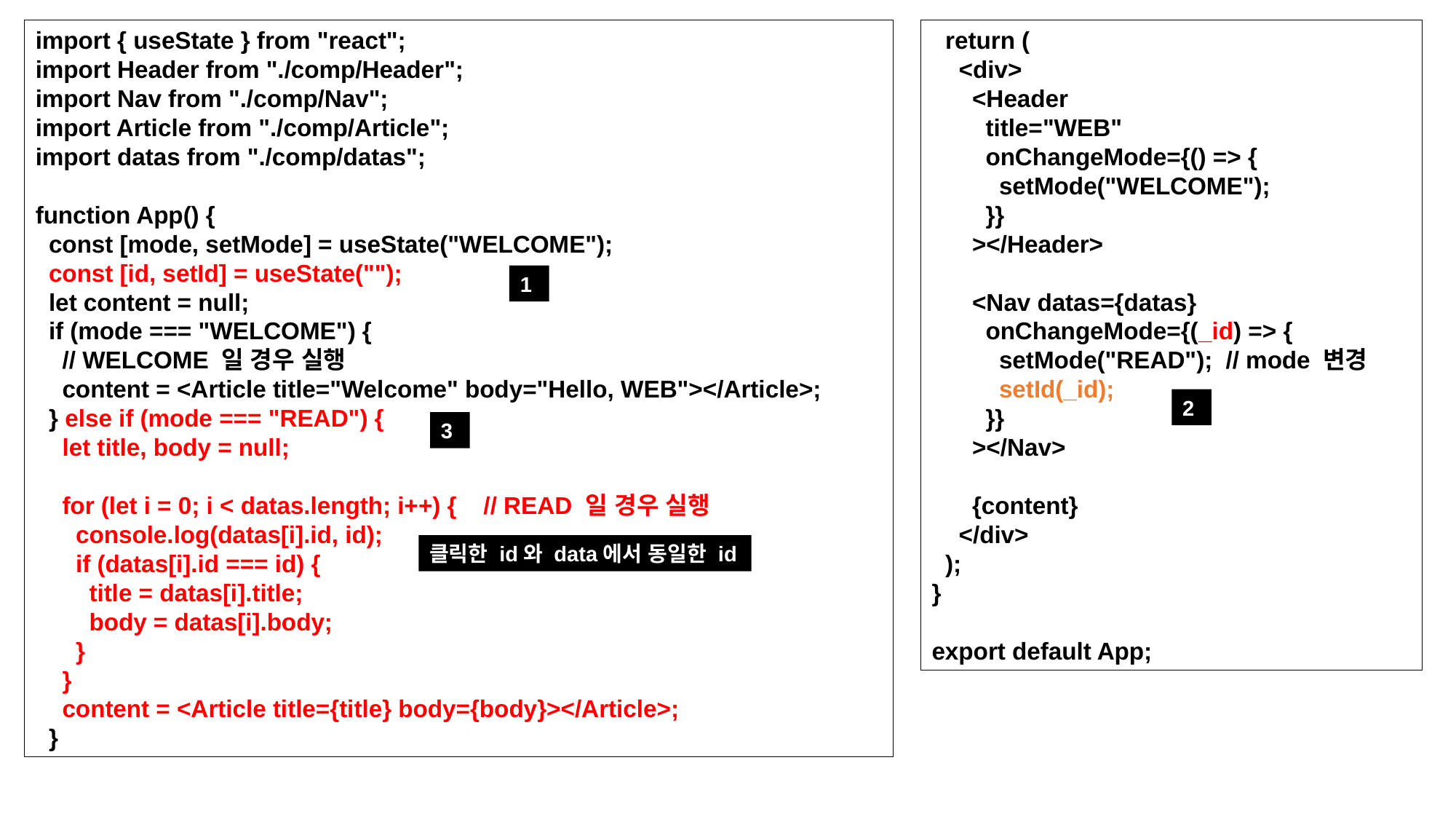

return (
    <div>
      <Header
        title="WEB"
        onChangeMode={() => {
          setMode("WELCOME");
        }}
      ></Header>
      <Nav datas={datas}
        onChangeMode={(_id) => {
          setMode("READ");  // mode 변경
          setId(_id);
        }}
      ></Nav>
      {content}
    </div>
  );
}
export default App;
import { useState } from "react";
import Header from "./comp/Header";
import Nav from "./comp/Nav";
import Article from "./comp/Article";
import datas from "./comp/datas";
function App() {
  const [mode, setMode] = useState("WELCOME");
  const [id, setId] = useState("");
  let content = null;
  if (mode === "WELCOME") {
    // WELCOME 일 경우 실행
    content = <Article title="Welcome" body="Hello, WEB"></Article>;
  } else if (mode === "READ") {
    let title, body = null;
    for (let i = 0; i < datas.length; i++) {    // READ 일 경우 실행
      console.log(datas[i].id, id);
      if (datas[i].id === id) {
        title = datas[i].title;
        body = datas[i].body;
      }
    }
    content = <Article title={title} body={body}></Article>;
  }
1
2
3
클릭한 id와 data에서 동일한 id